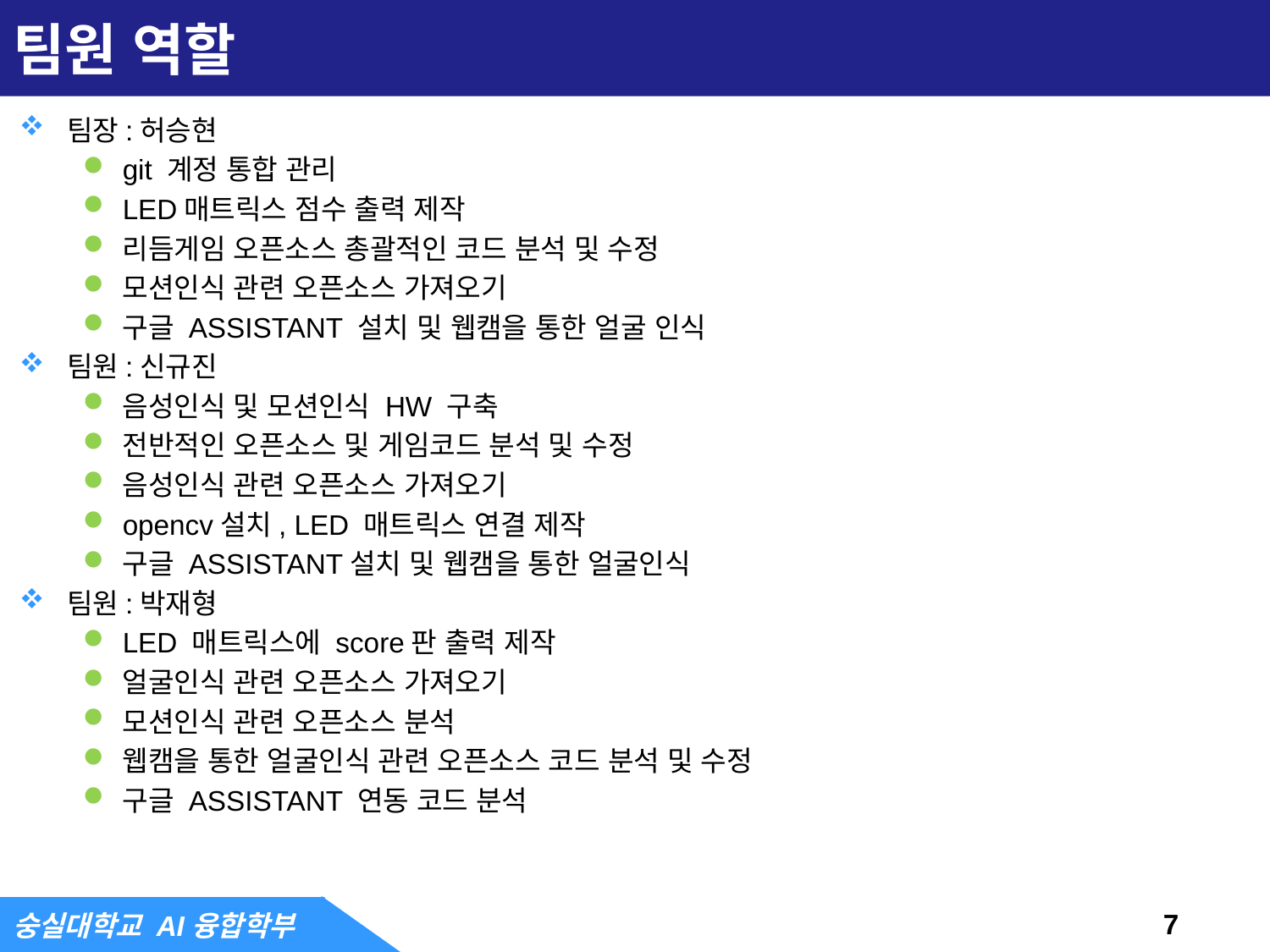

# 팀원 역할
팀장:허승현
git 계정 통합 관리
LED매트릭스 점수 출력 제작
리듬게임 오픈소스 총괄적인 코드 분석 및 수정
모션인식 관련 오픈소스 가져오기
구글 ASSISTANT 설치 및 웹캠을 통한 얼굴 인식
팀원:신규진
음성인식 및 모션인식 HW 구축
전반적인 오픈소스 및 게임코드 분석 및 수정
음성인식 관련 오픈소스 가져오기
opencv설치, LED 매트릭스 연결 제작
구글 ASSISTANT설치 및 웹캠을 통한 얼굴인식
팀원:박재형
LED 매트릭스에 score판 출력 제작
얼굴인식 관련 오픈소스 가져오기
모션인식 관련 오픈소스 분석
웹캠을 통한 얼굴인식 관련 오픈소스 코드 분석 및 수정
구글 ASSISTANT 연동 코드 분석